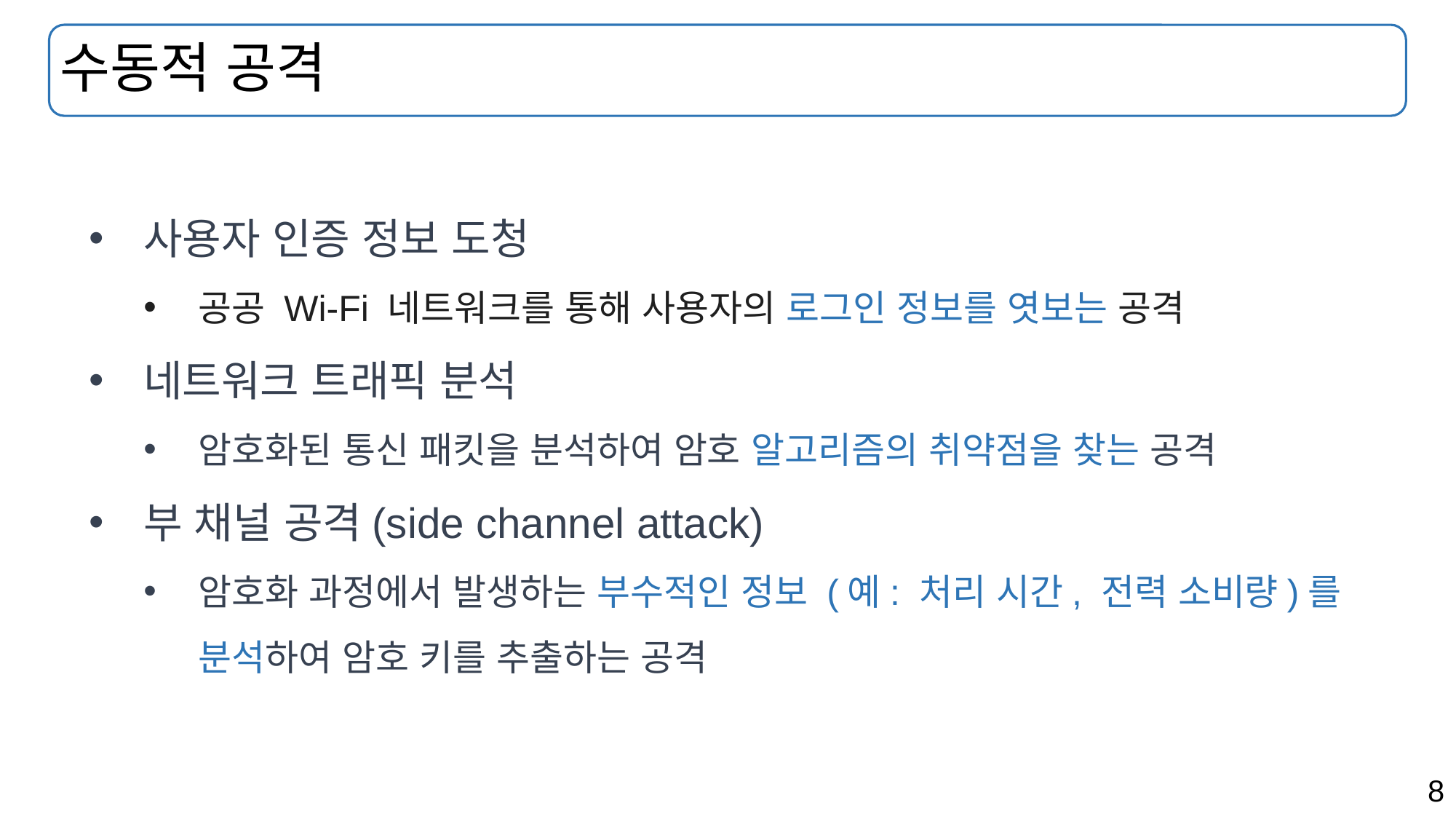

# 수동적 공격
사용자 인증 정보 도청
공공 Wi-Fi 네트워크를 통해 사용자의 로그인 정보를 엿보는 공격
네트워크 트래픽 분석
암호화된 통신 패킷을 분석하여 암호 알고리즘의 취약점을 찾는 공격
부 채널 공격(side channel attack)
암호화 과정에서 발생하는 부수적인 정보 (예: 처리 시간, 전력 소비량)를 분석하여 암호 키를 추출하는 공격